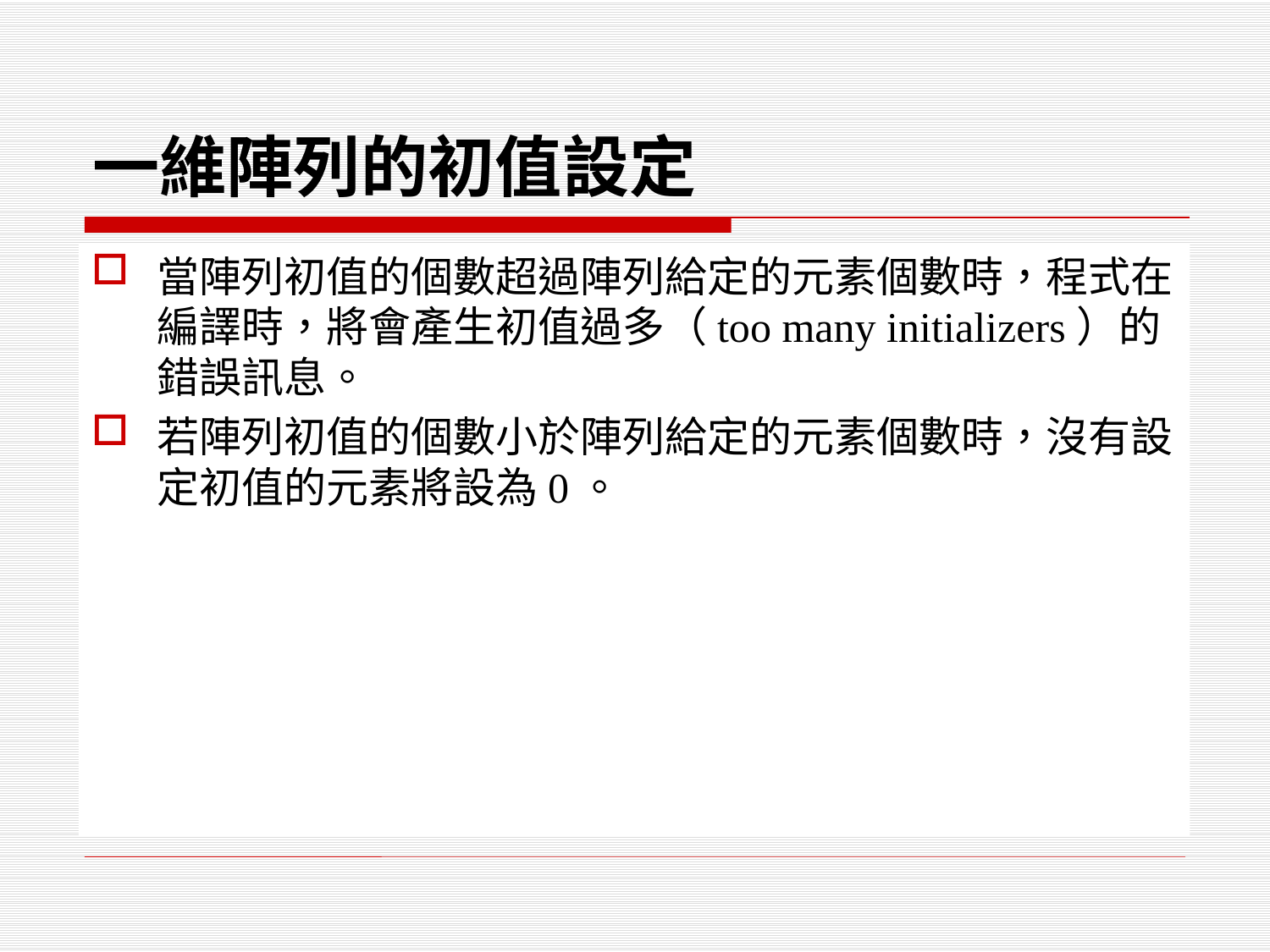

# 一維陣列的初值設定
當陣列初值的個數超過陣列給定的元素個數時，程式在編譯時，將會產生初值過多（too many initializers）的錯誤訊息。
若陣列初值的個數小於陣列給定的元素個數時，沒有設定初值的元素將設為0。